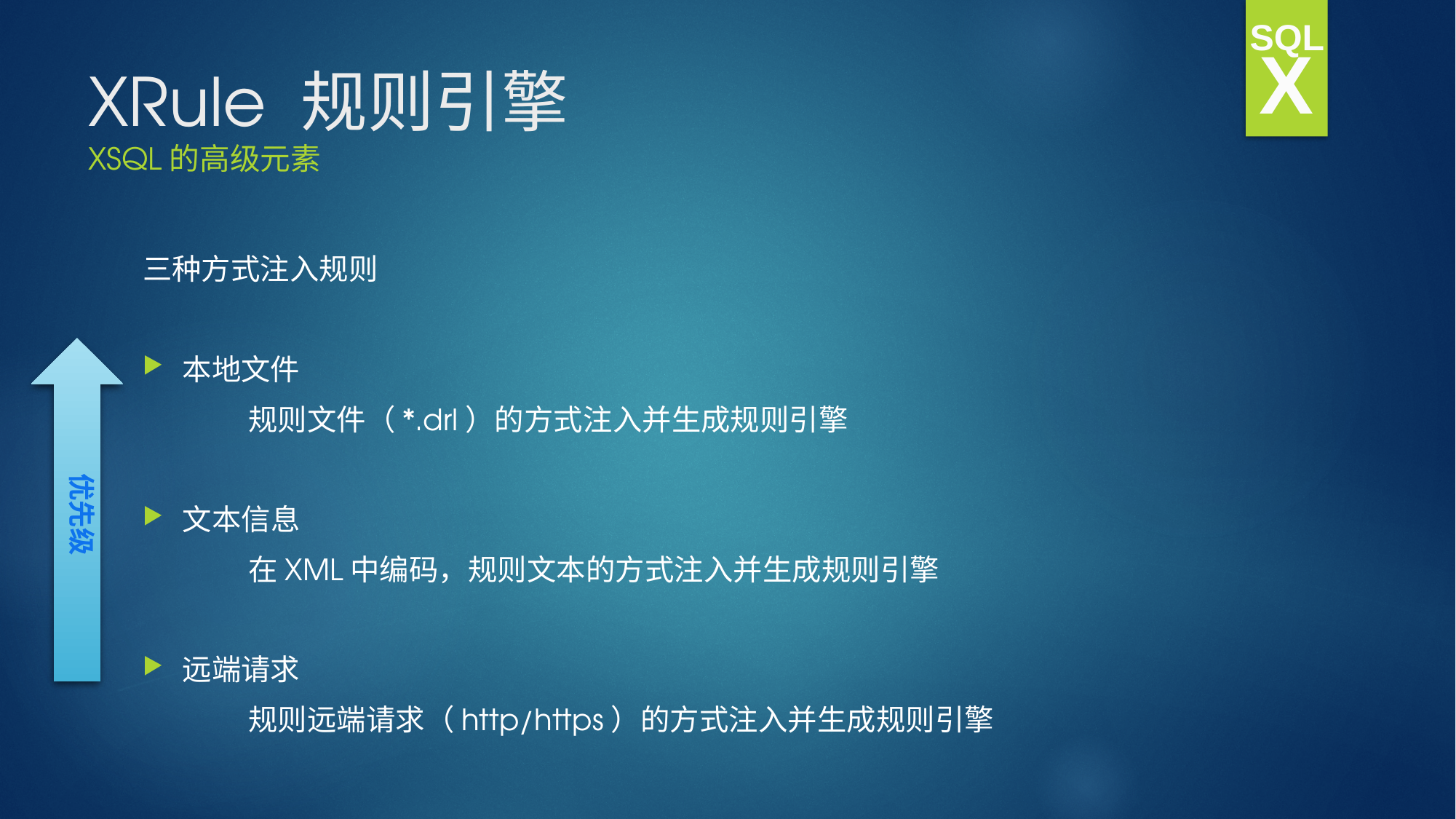

SQL
X
# XRule 规则引擎 XSQL的高级元素
三种方式注入规则

本地文件
	规则文件（*.drl）的方式注入并生成规则引擎

文本信息
	在XML中编码，规则文本的方式注入并生成规则引擎

远端请求
	规则远端请求（http/https）的方式注入并生成规则引擎

优先级